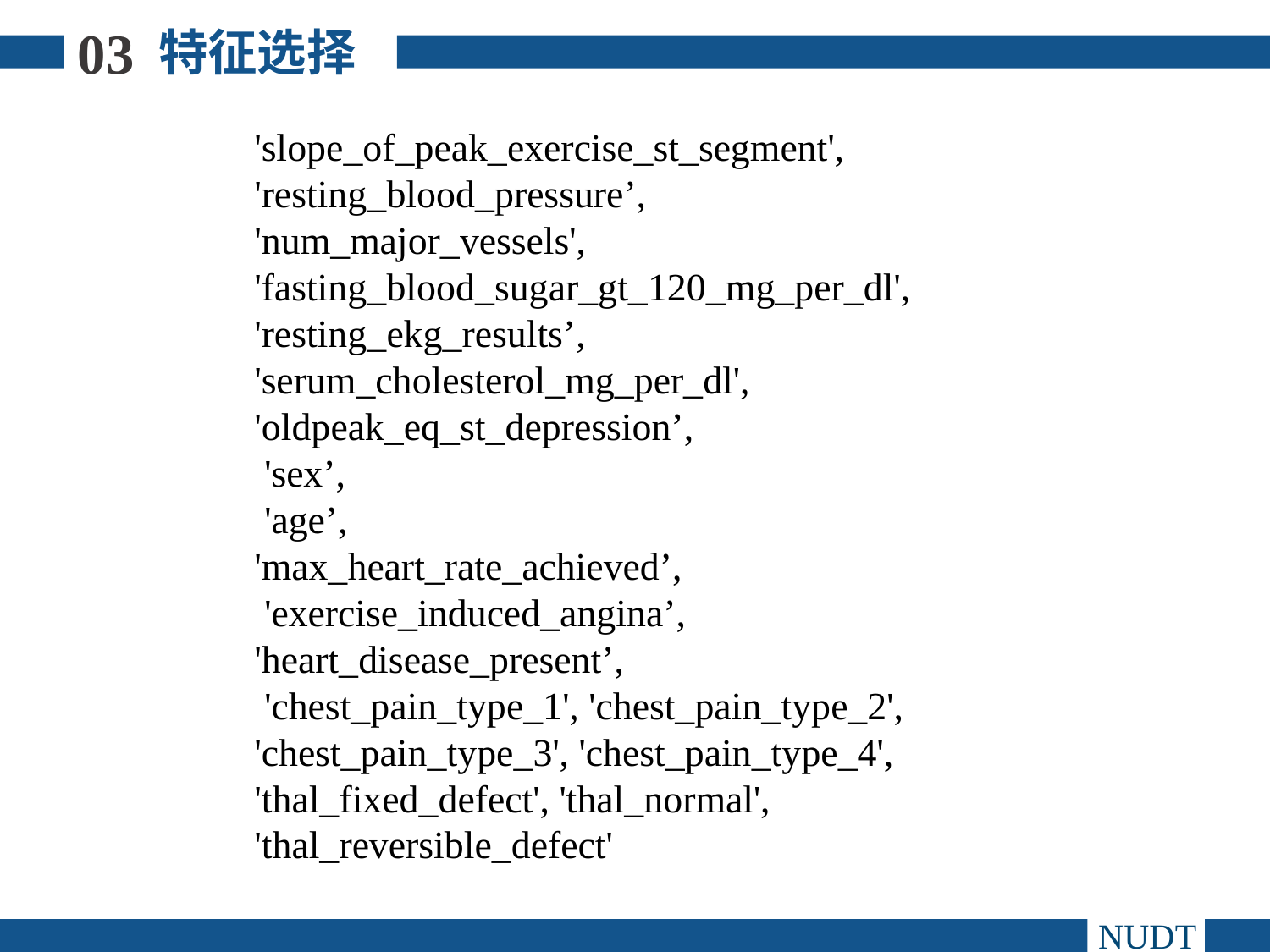

03
特征选择

'slope_of_peak_exercise_st_segment', 'resting_blood_pressure’,
'num_major_vessels', 'fasting_blood_sugar_gt_120_mg_per_dl', 'resting_ekg_results’,
'serum_cholesterol_mg_per_dl', 'oldpeak_eq_st_depression’,
 'sex’,
 'age’,
'max_heart_rate_achieved’,
 'exercise_induced_angina’,
'heart_disease_present’,
 'chest_pain_type_1', 'chest_pain_type_2', 'chest_pain_type_3', 'chest_pain_type_4', 'thal_fixed_defect', 'thal_normal', 'thal_reversible_defect'
NUDT